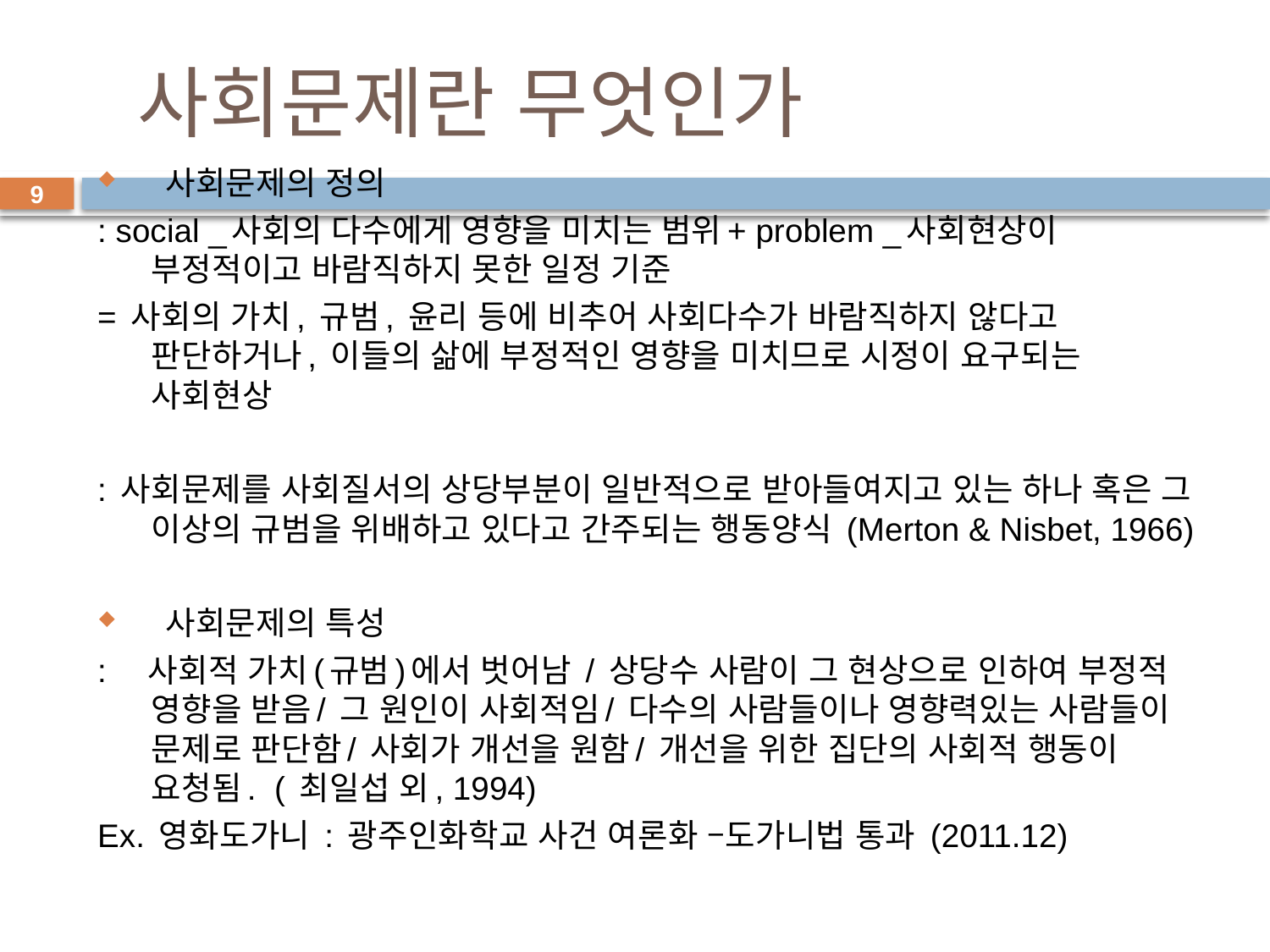

# 사회문제란 무엇인가
 사회문제의 정의
: social _사회의 다수에게 영향을 미치는 범위+ problem _사회현상이 부정적이고 바람직하지 못한 일정 기준
= 사회의 가치, 규범, 윤리 등에 비추어 사회다수가 바람직하지 않다고 판단하거나, 이들의 삶에 부정적인 영향을 미치므로 시정이 요구되는 사회현상

: 사회문제를 사회질서의 상당부분이 일반적으로 받아들여지고 있는 하나 혹은 그 이상의 규범을 위배하고 있다고 간주되는 행동양식 (Merton & Nisbet, 1966)

 사회문제의 특성
:    사회적 가치(규범)에서 벗어남 / 상당수 사람이 그 현상으로 인하여 부정적 영향을 받음/ 그 원인이 사회적임/ 다수의 사람들이나 영향력있는 사람들이 문제로 판단함/ 사회가 개선을 원함/ 개선을 위한 집단의 사회적 행동이 요청됨.  ( 최일섭 외, 1994)
Ex. 영화도가니 : 광주인화학교 사건 여론화 –도가니법 통과 (2011.12)

9